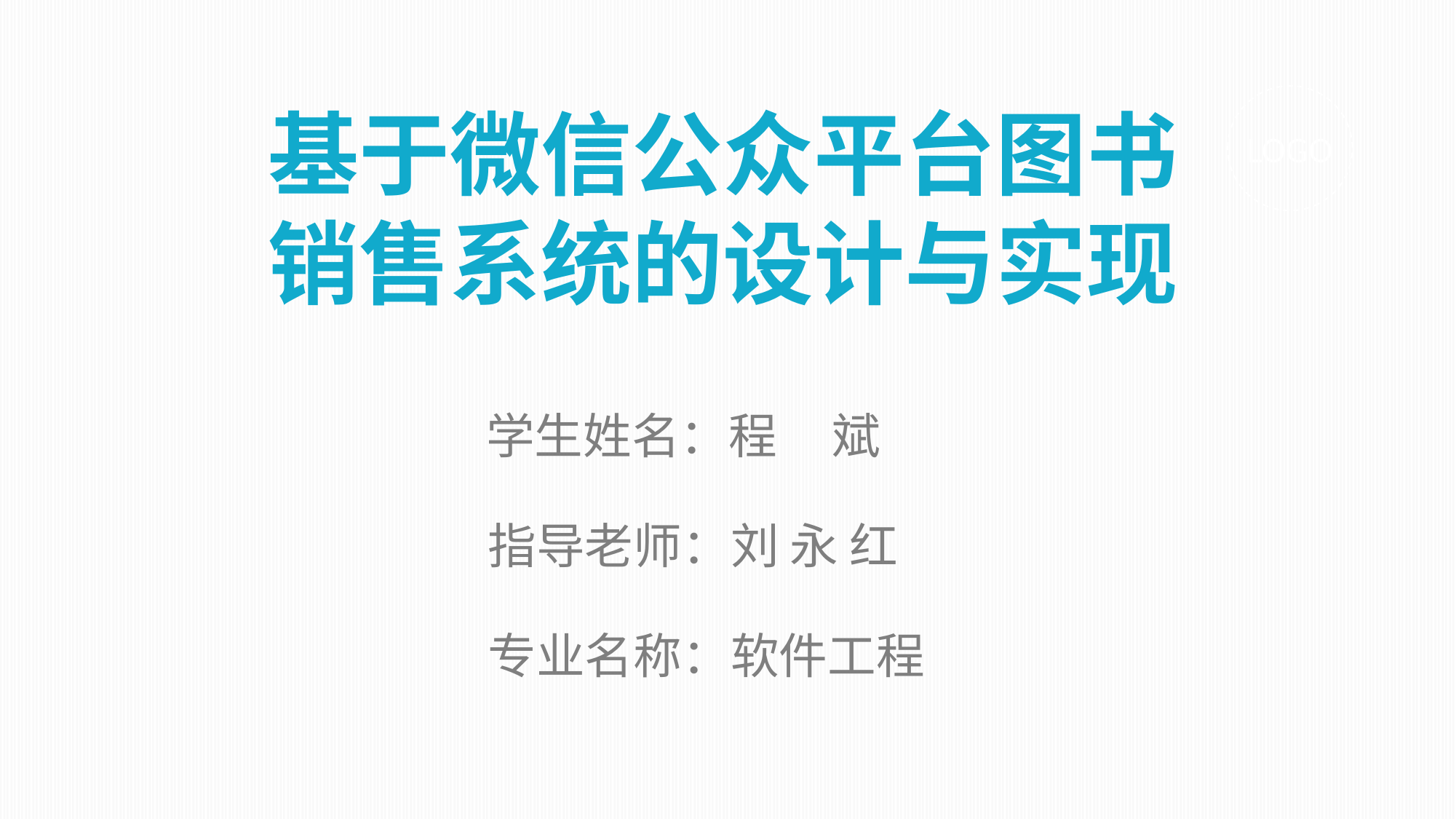

LOGO
基于微信公众平台图书销售系统的设计与实现
学生姓名：程     斌
指导老师：刘 永 红
专业名称：软件工程